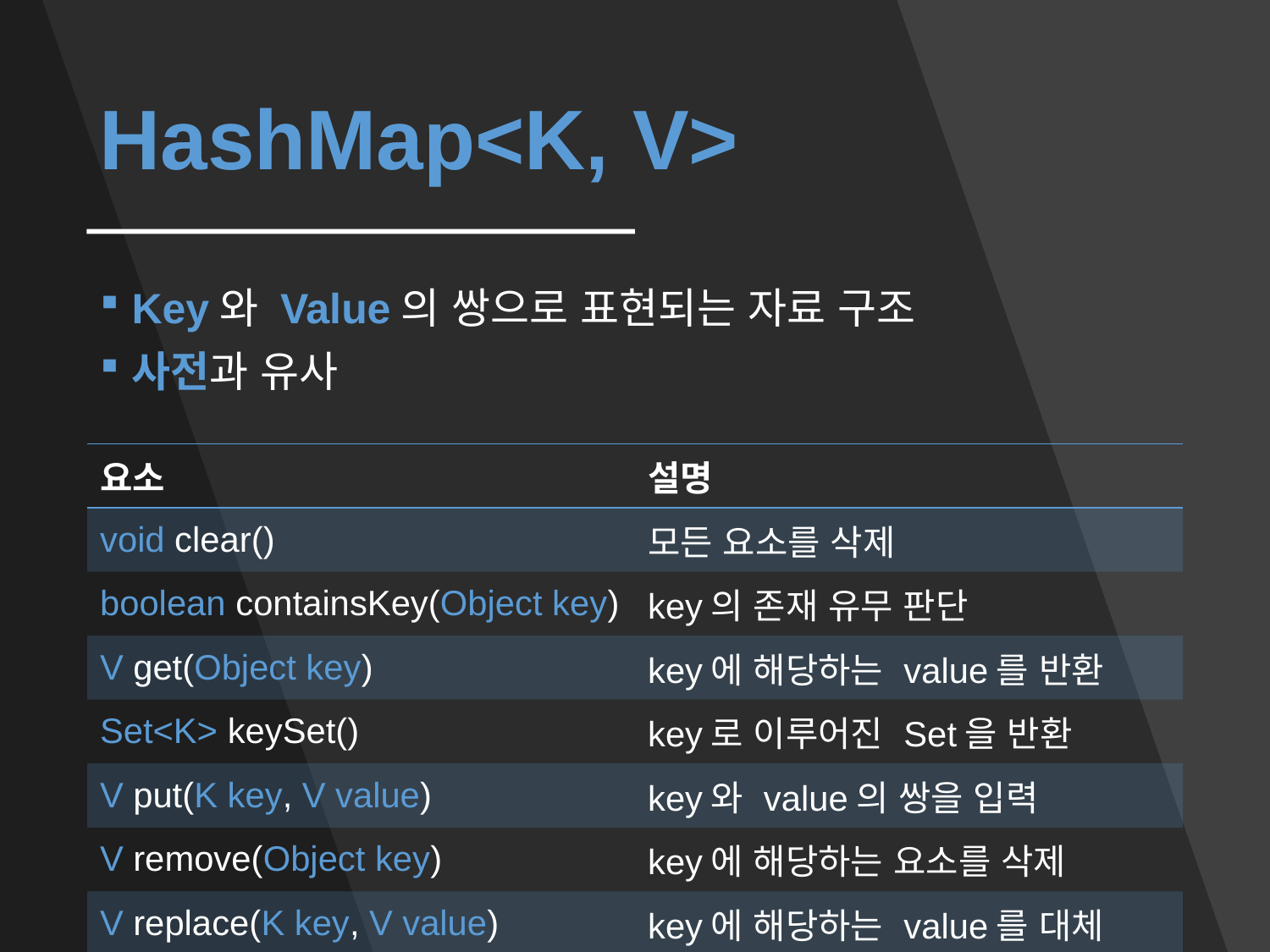

# HashMap<K, V>

Key와 Value의 쌍으로 표현되는 자료 구조
사전과 유사
| 요소 | 설명 |
| --- | --- |
| void clear() | 모든 요소를 삭제 |
| boolean containsKey(Object key) | key의 존재 유무 판단 |
| V get(Object key) | key에 해당하는 value를 반환 |
| Set<K> keySet() | key로 이루어진 Set을 반환 |
| V put(K key, V value) | key와 value의 쌍을 입력 |
| V remove(Object key) | key에 해당하는 요소를 삭제 |
| V replace(K key, V value) | key에 해당하는 value를 대체 |